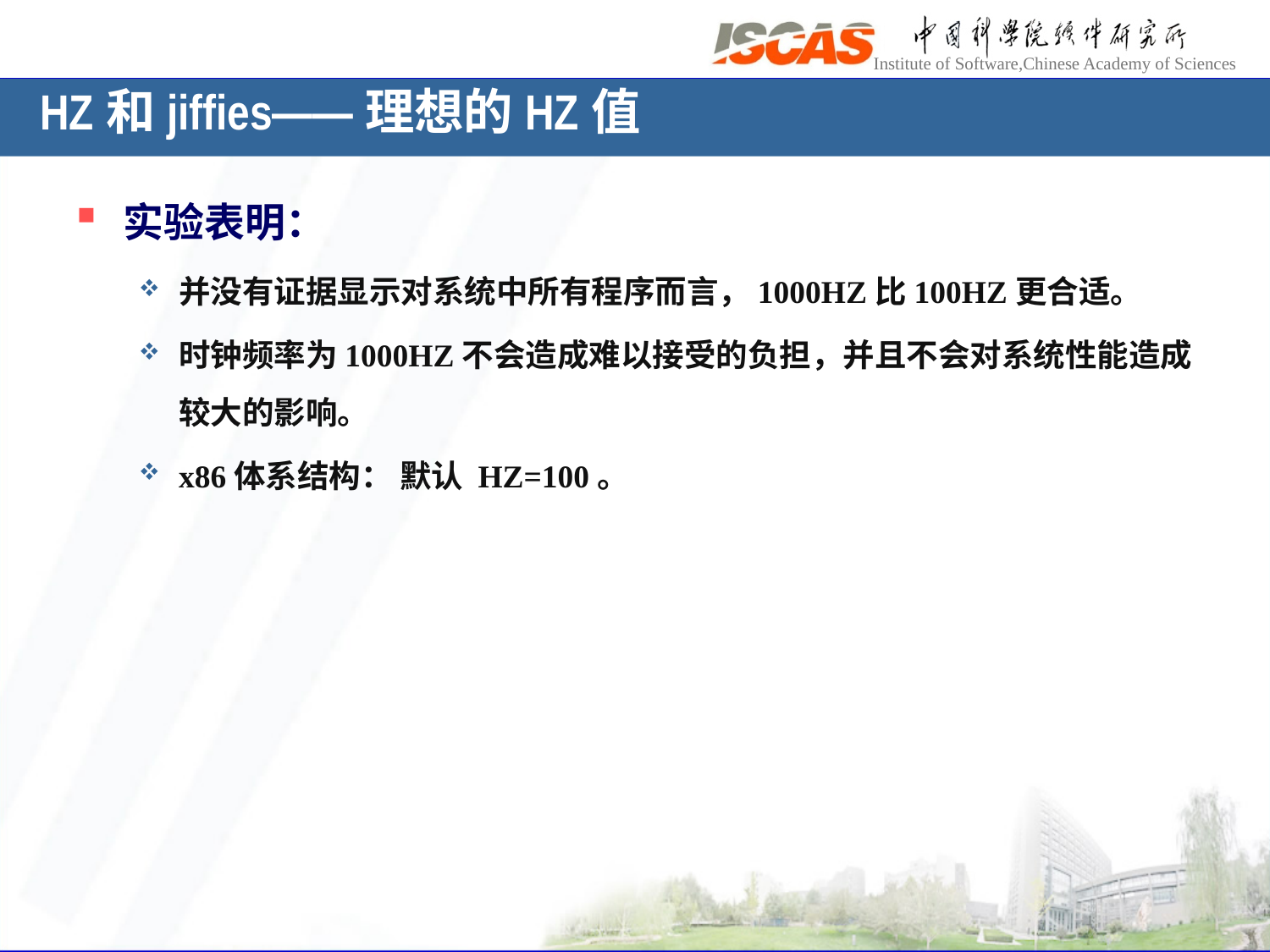

# HZ和jiffies——理想的HZ值
实验表明：
并没有证据显示对系统中所有程序而言，1000HZ比100HZ更合适。
时钟频率为1000HZ不会造成难以接受的负担，并且不会对系统性能造成较大的影响。
x86体系结构： 默认 HZ=100。